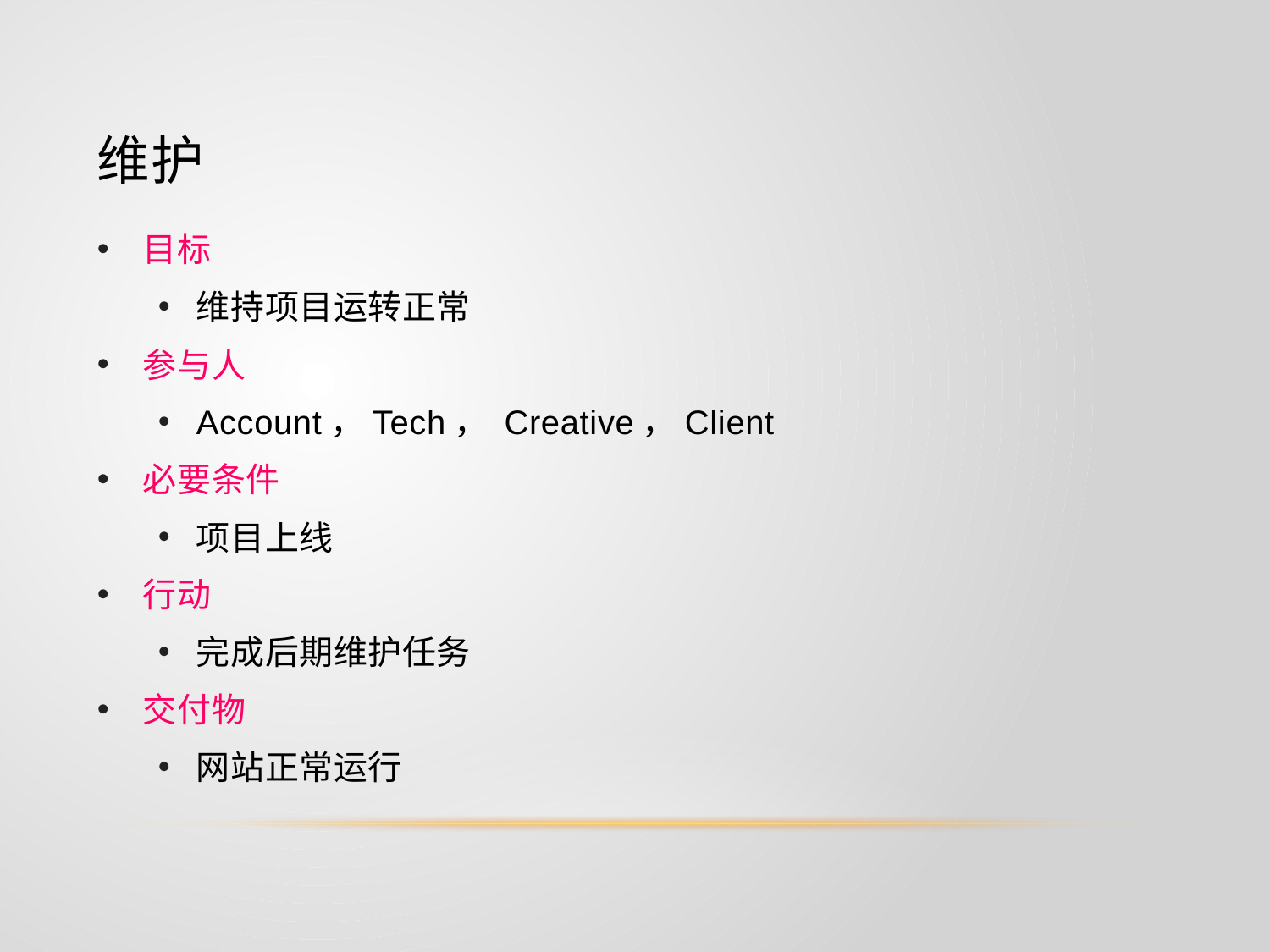

# 维护
目标
维持项目运转正常
参与人
Account，Tech， Creative，Client
必要条件
项目上线
行动
完成后期维护任务
交付物
网站正常运行